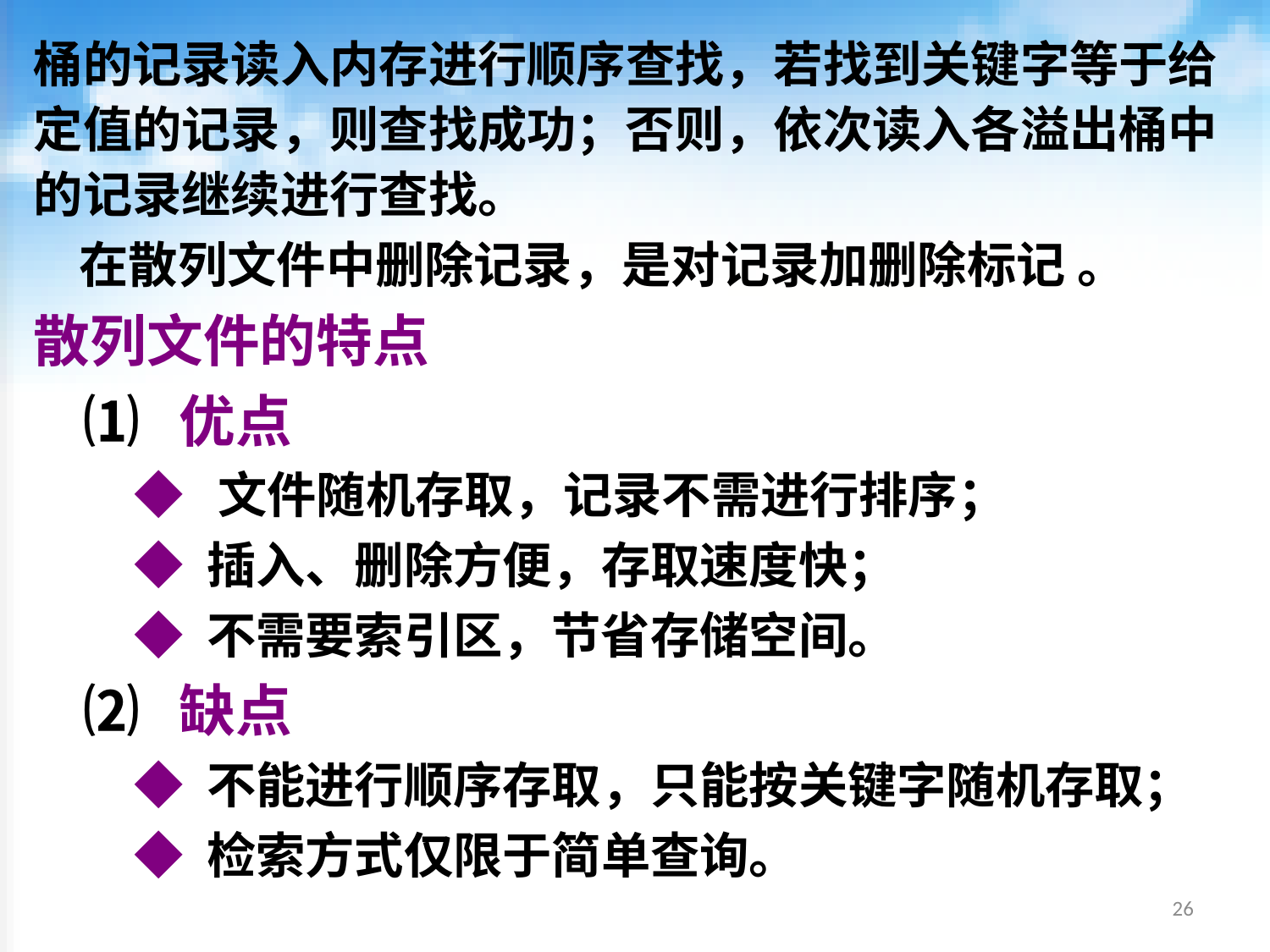

桶的记录读入内存进行顺序查找，若找到关键字等于给定值的记录，则查找成功；否则，依次读入各溢出桶中的记录继续进行查找。
   在散列文件中删除记录，是对记录加删除标记 。
散列文件的特点
⑴  优点
◆  文件随机存取，记录不需进行排序；
◆ 插入、删除方便，存取速度快；
◆ 不需要索引区，节省存储空间。
⑵  缺点
◆ 不能进行顺序存取，只能按关键字随机存取；
◆ 检索方式仅限于简单查询。
26